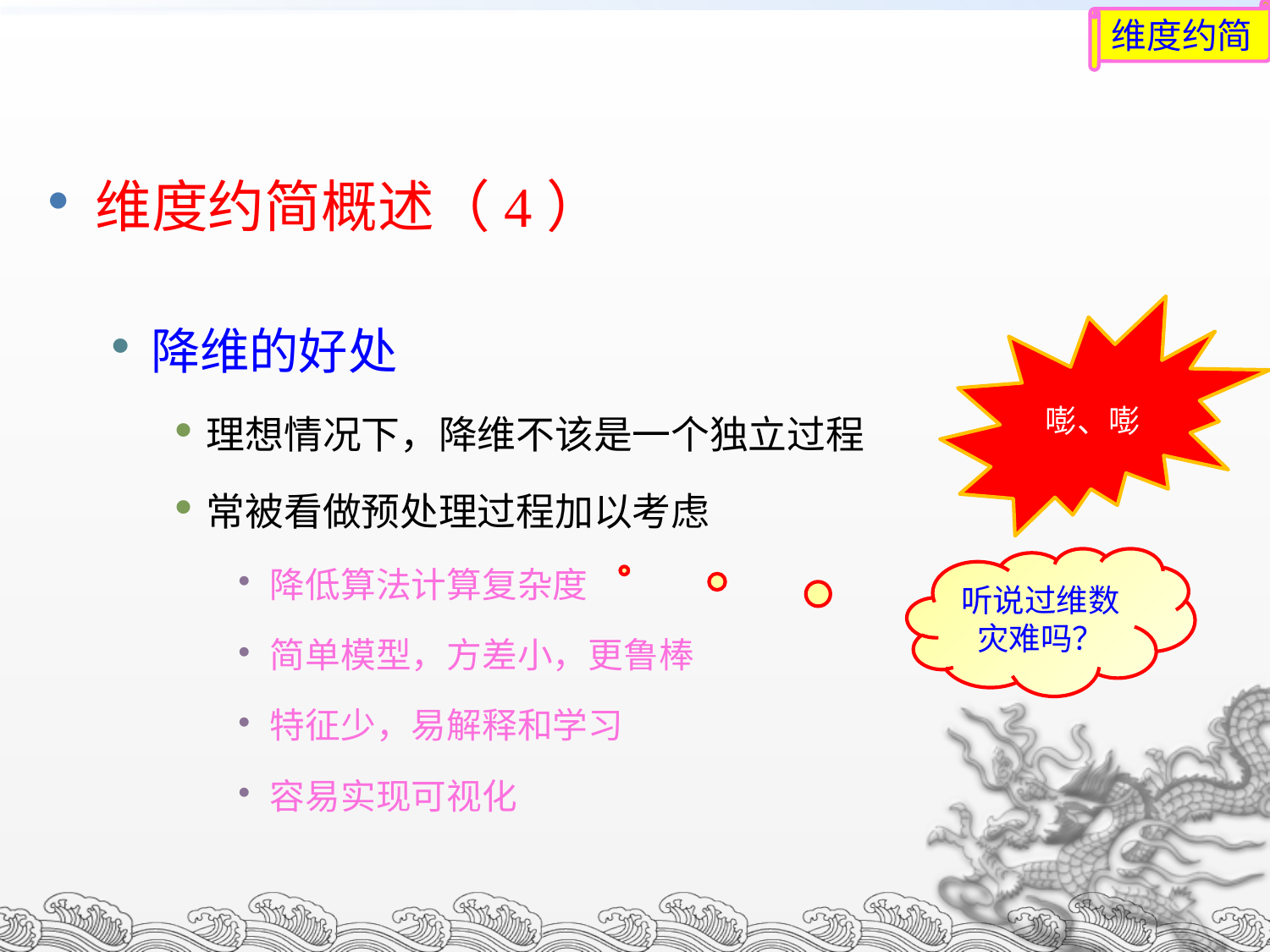

维度约简

维度约简概述（4）

降维的好处
理想情况下，降维不该是一个独立过程
常被看做预处理过程加以考虑
降低算法计算复杂度
简单模型，方差小，更鲁棒
特征少，易解释和学习
容易实现可视化
嘭、嘭
听说过维数灾难吗？